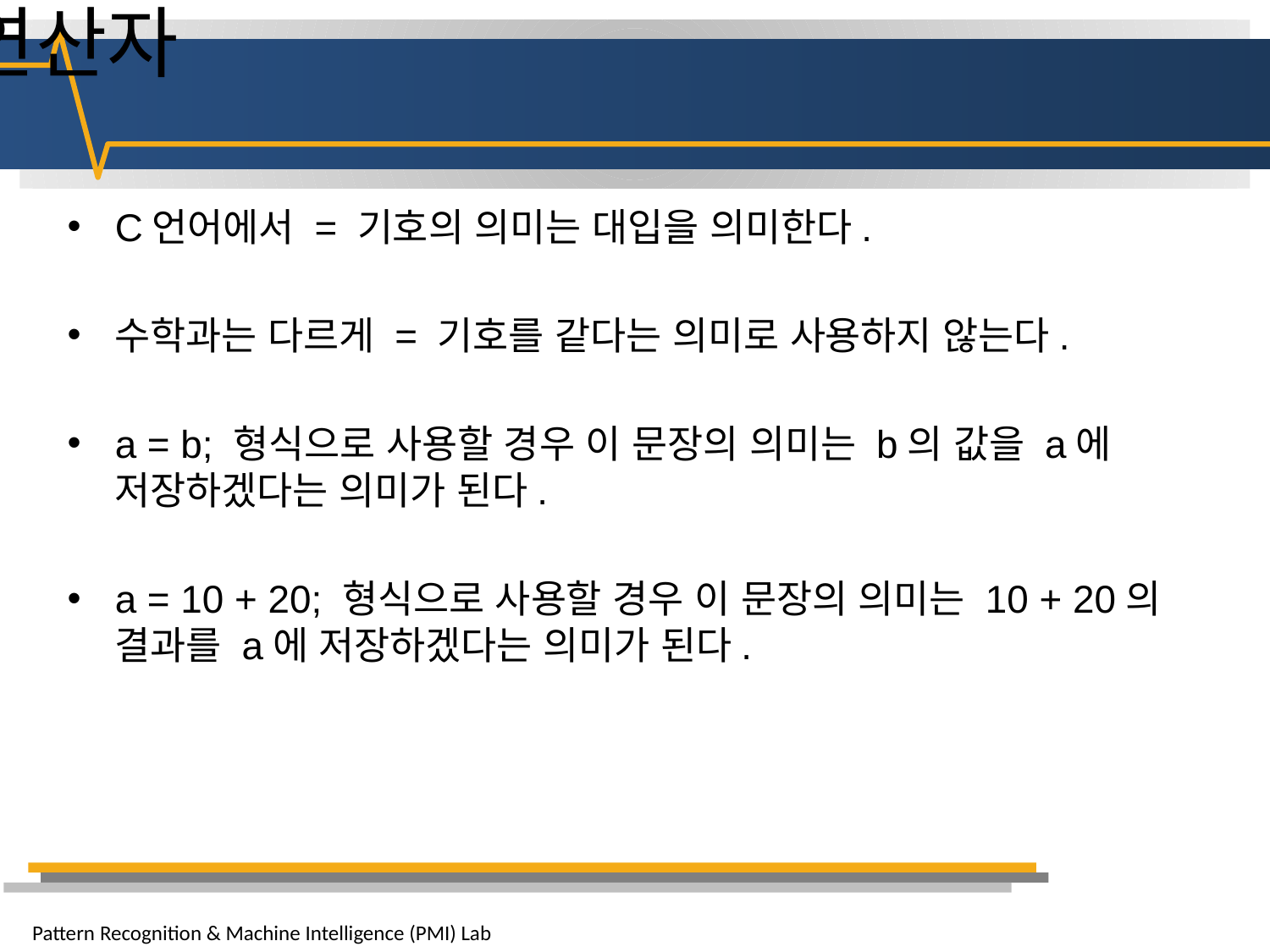

# 대입연산자
C언어에서 = 기호의 의미는 대입을 의미한다.

수학과는 다르게 = 기호를 같다는 의미로 사용하지 않는다.

a = b; 형식으로 사용할 경우 이 문장의 의미는 b의 값을 a에 저장하겠다는 의미가 된다.

a = 10 + 20; 형식으로 사용할 경우 이 문장의 의미는 10 + 20의 결과를 a에 저장하겠다는 의미가 된다.